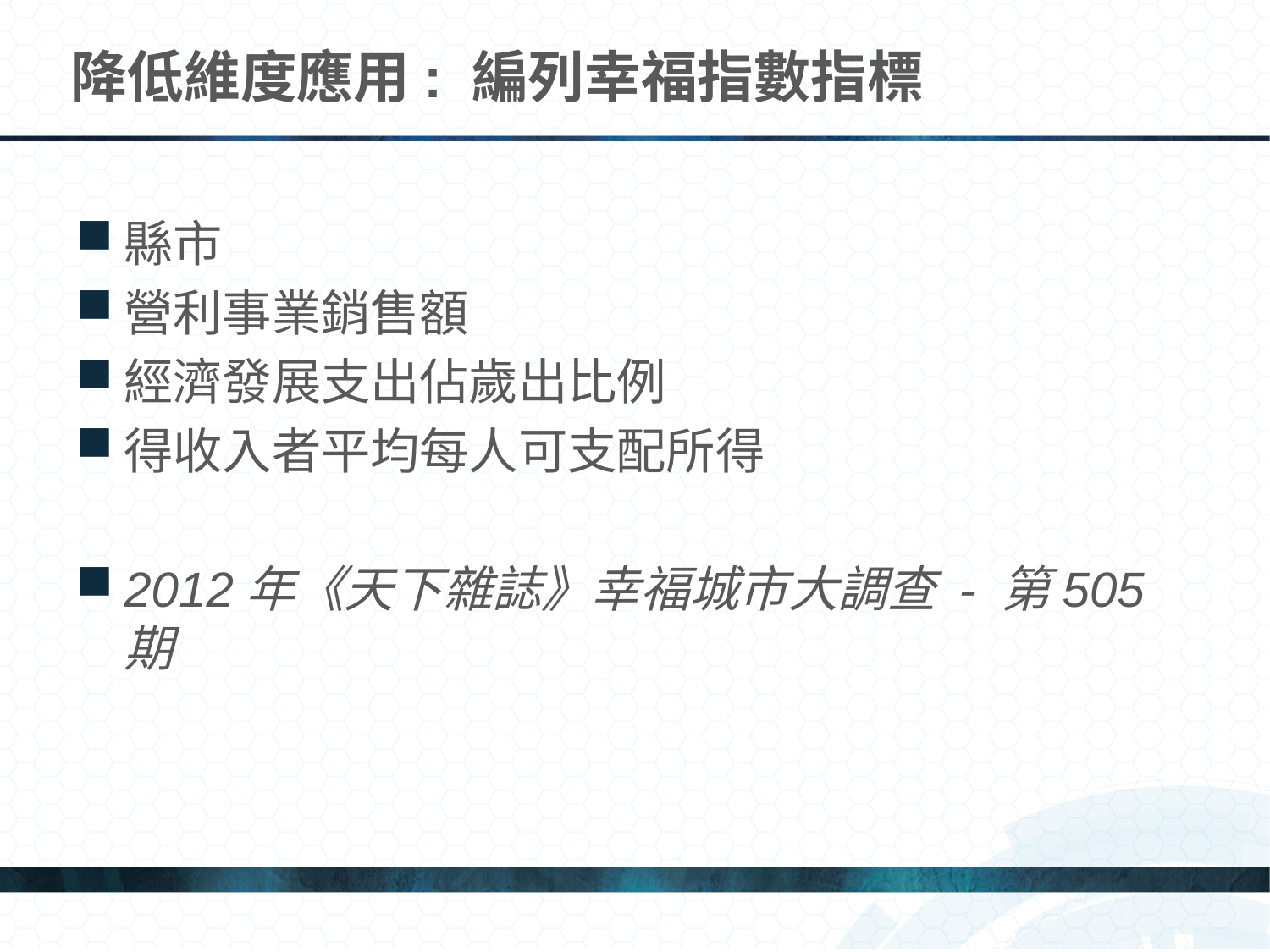

# 降低維度應用: 編列幸福指數指標
縣市
營利事業銷售額
經濟發展支出佔歲出比例
得收入者平均每人可支配所得

2012年《天下雜誌》幸福城市大調查 - 第505期